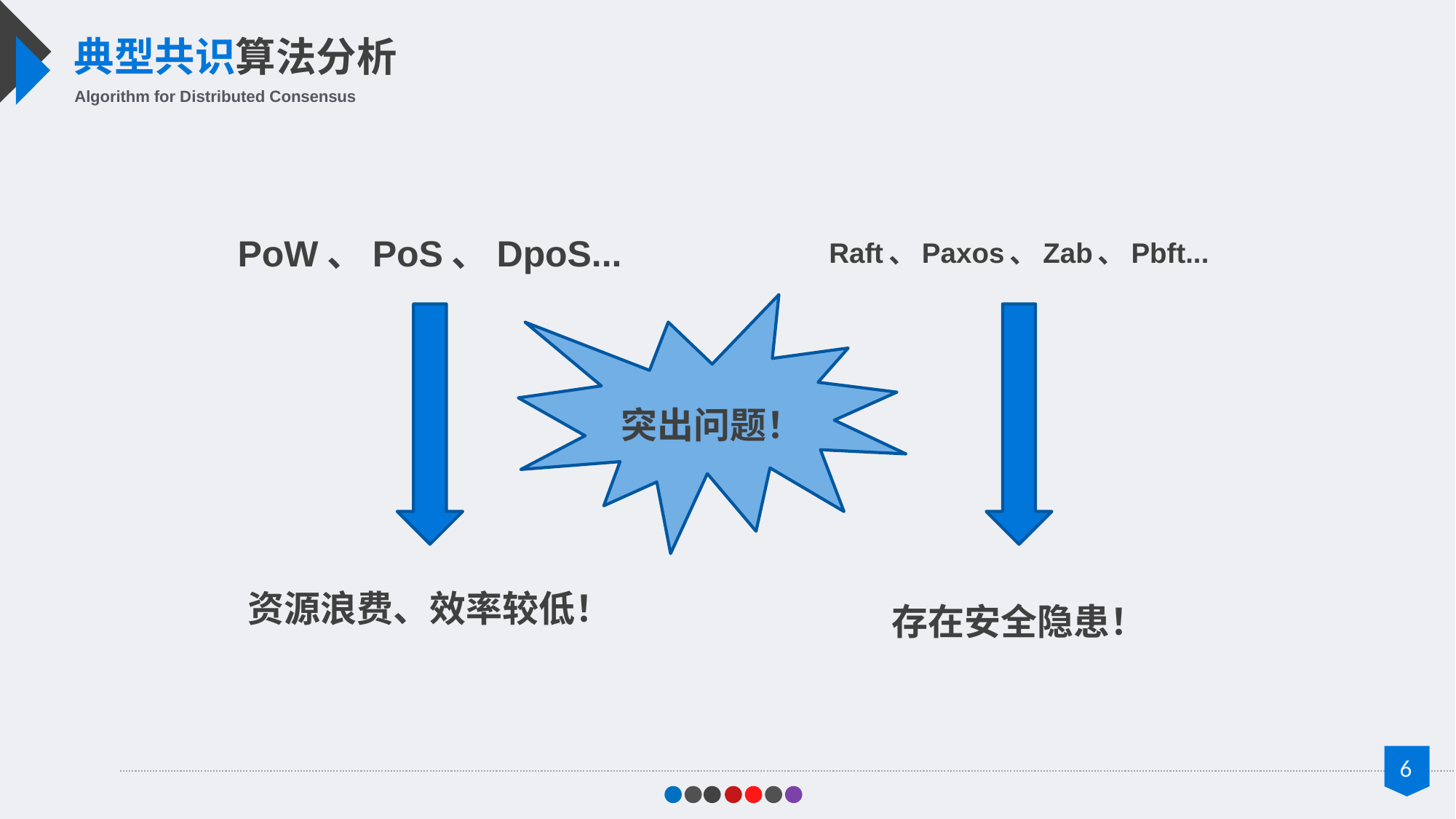

典型共识算法分析

Algorithm for Distributed Consensus
PoW、PoS、DpoS...
Raft、Paxos、Zab、Pbft...

突出问题！

资源浪费、效率较低！
存在安全隐患！

6